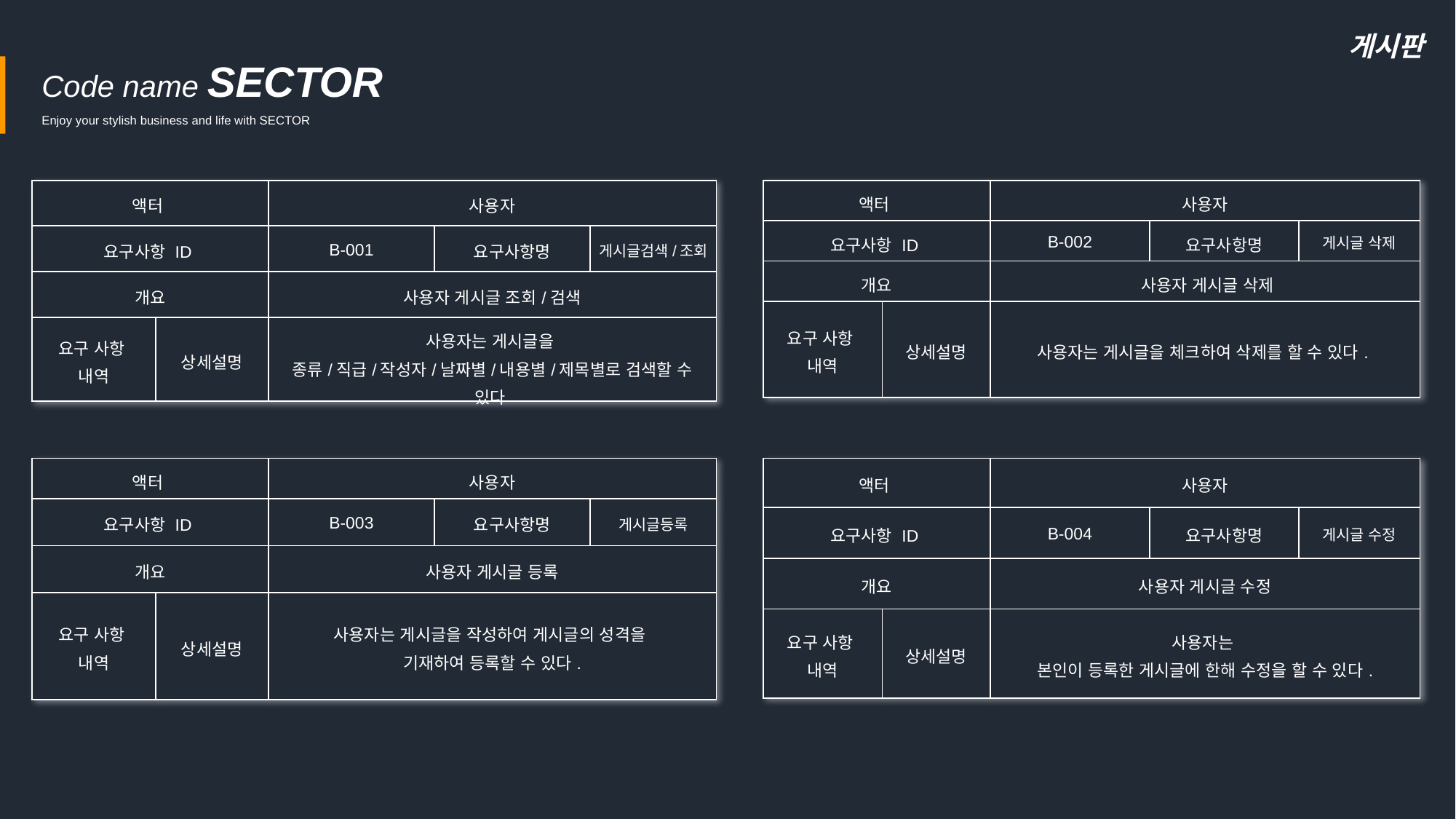

Code name SECTOR
Enjoy your stylish business and life with SECTOR
게시판

| 액터 |  | 사용자 |  |  |
| --- | --- | --- | --- | --- |
| 요구사항 ID |  | B-001 | 요구사항명 | 게시글검색/조회 |
| 개요 |  | 사용자 게시글 조회/검색 |  |  |
| 요구 사항 내역 | 상세설명 | 사용자는 게시글을 종류/직급/작성자/날짜별/내용별/제목별로 검색할 수 있다 |  |  |
| 액터 |  | 사용자 |  |  |
| --- | --- | --- | --- | --- |
| 요구사항 ID |  | B-002 | 요구사항명 | 게시글 삭제 |
| 개요 |  | 사용자 게시글 삭제 |  |  |
| 요구 사항 내역 | 상세설명 | 사용자는 게시글을 체크하여 삭제를 할 수 있다. |  |  |
| 액터 |  | 사용자 |  |  |
| --- | --- | --- | --- | --- |
| 요구사항 ID |  | B-003 | 요구사항명 | 게시글등록 |
| 개요 |  | 사용자 게시글 등록 |  |  |
| 요구 사항 내역 | 상세설명 | 사용자는 게시글을 작성하여 게시글의 성격을 기재하여 등록할 수 있다. |  |  |
| 액터 |  | 사용자 |  |  |
| --- | --- | --- | --- | --- |
| 요구사항 ID |  | B-004 | 요구사항명 | 게시글 수정 |
| 개요 |  | 사용자 게시글 수정 |  |  |
| 요구 사항 내역 | 상세설명 | 사용자는 본인이 등록한 게시글에 한해 수정을 할 수 있다. |  |  |